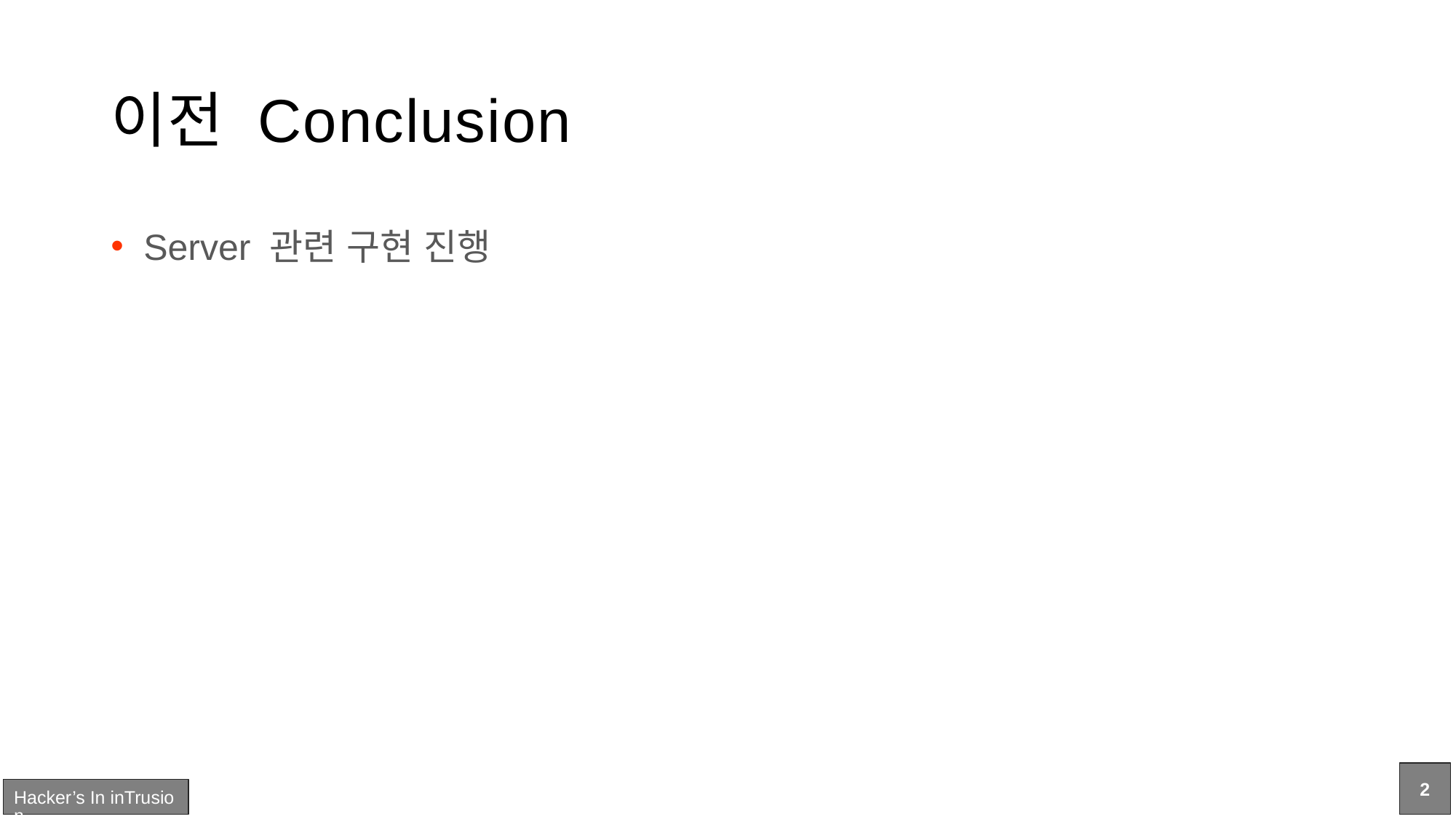

# 이전 Conclusion
Server 관련 구현 진행
2
Hacker’s In inTrusion